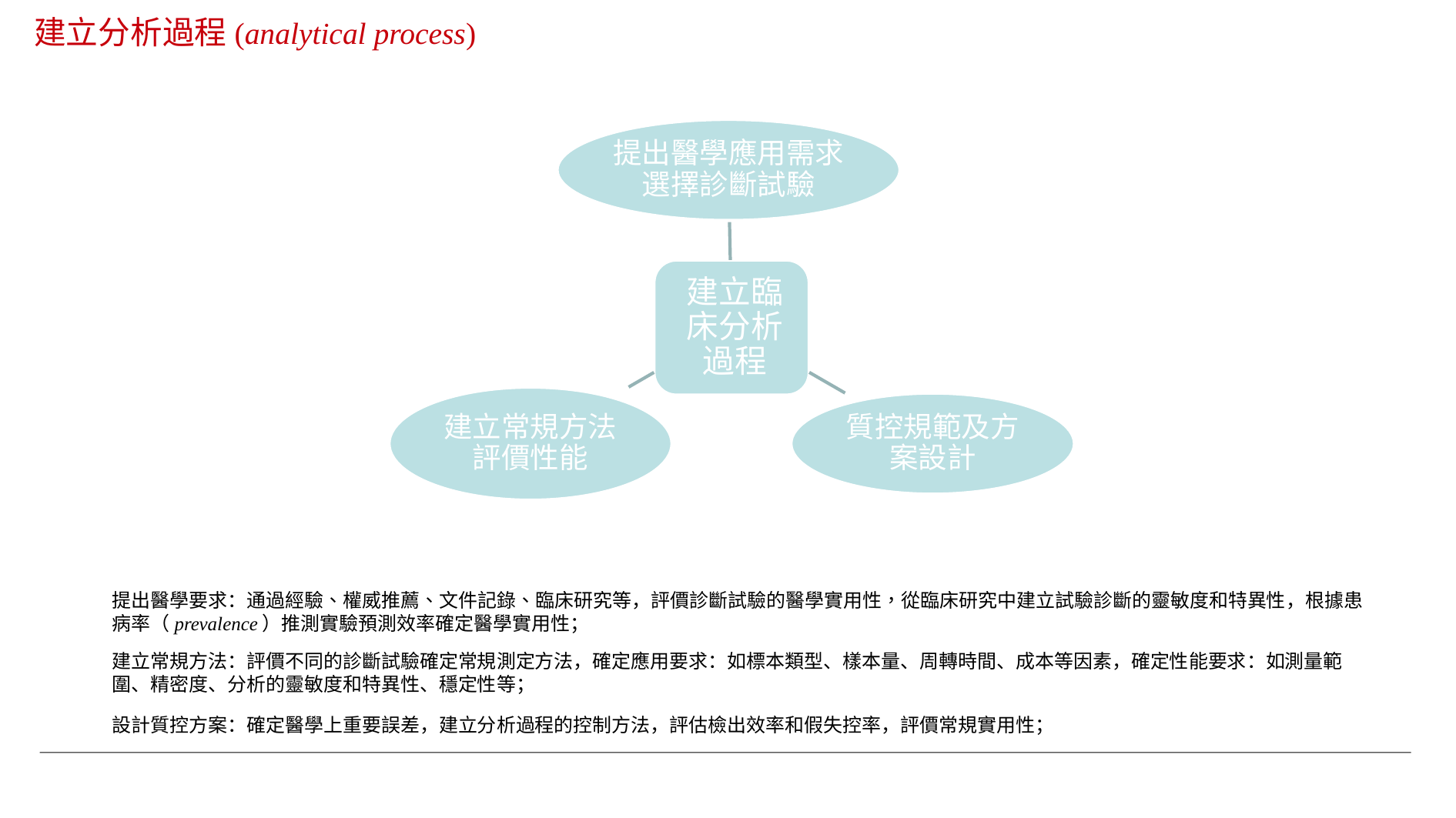

# 建立分析過程(analytical process)
建立臨床分析過程
提出醫學應用需求選擇診斷試驗
質控規範及方案設計
建立常規方法評價性能
提出醫學要求：通過經驗、權威推薦、文件記錄、臨床研究等，評價診斷試驗的醫學實用性，從臨床研究中建立試驗診斷的靈敏度和特異性，根據患病率（prevalence）推測實驗預測效率確定醫學實用性；
建立常規方法：評價不同的診斷試驗確定常規測定方法，確定應用要求：如標本類型、樣本量、周轉時間、成本等因素，確定性能要求：如測量範圍、精密度、分析的靈敏度和特異性、穩定性等；
設計質控方案：確定醫學上重要誤差，建立分析過程的控制方法，評估檢出效率和假失控率，評價常規實用性；